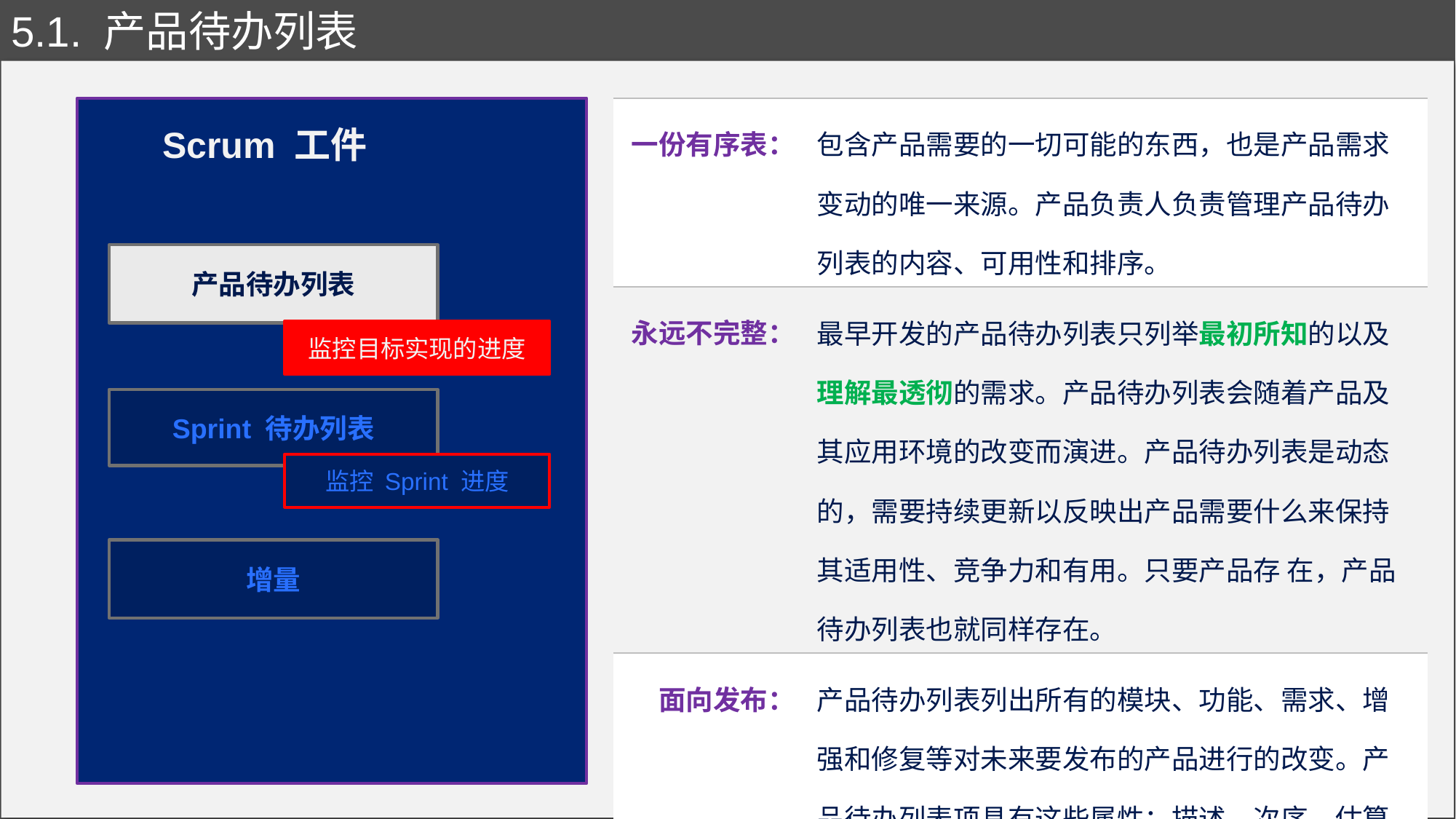

# 5.1. 产品待办列表

| 一份有序表： | 包含产品需要的一切可能的东西，也是产品需求变动的唯一来源。产品负责人负责管理产品待办列表的内容、可用性和排序。 |
| --- | --- |
| 永远不完整： | 最早开发的产品待办列表只列举最初所知的以及理解最透彻的需求。产品待办列表会随着产品及其应用环境的改变而演进。产品待办列表是动态 的，需要持续更新以反映出产品需要什么来保持其适用性、竞争力和有用。只要产品存 在，产品待办列表也就同样存在。 |
| 面向发布： | 产品待办列表列出所有的模块、功能、需求、增强和修复等对未来要发布的产品进行的改变。产品待办列表项具有这些属性：描述、次序、估算和价值。 |
Scrum 工件
产品待办列表
监控目标实现的进度
Sprint 待办列表
监控 Sprint 进度
增量